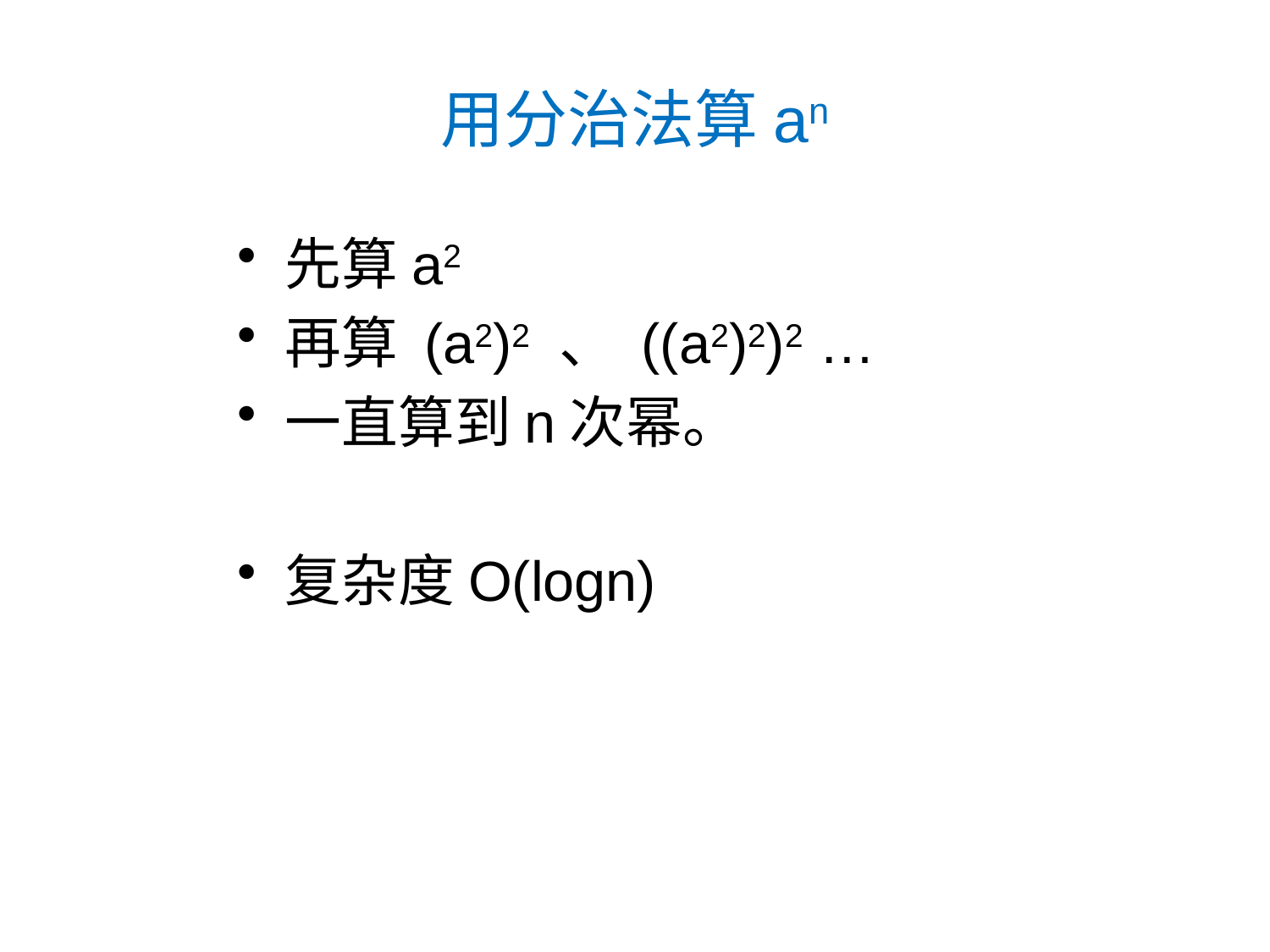

# 用分治法算an
先算a2
再算 (a2)2 、 ((a2)2)2 …
一直算到n次幂。

复杂度O(logn)